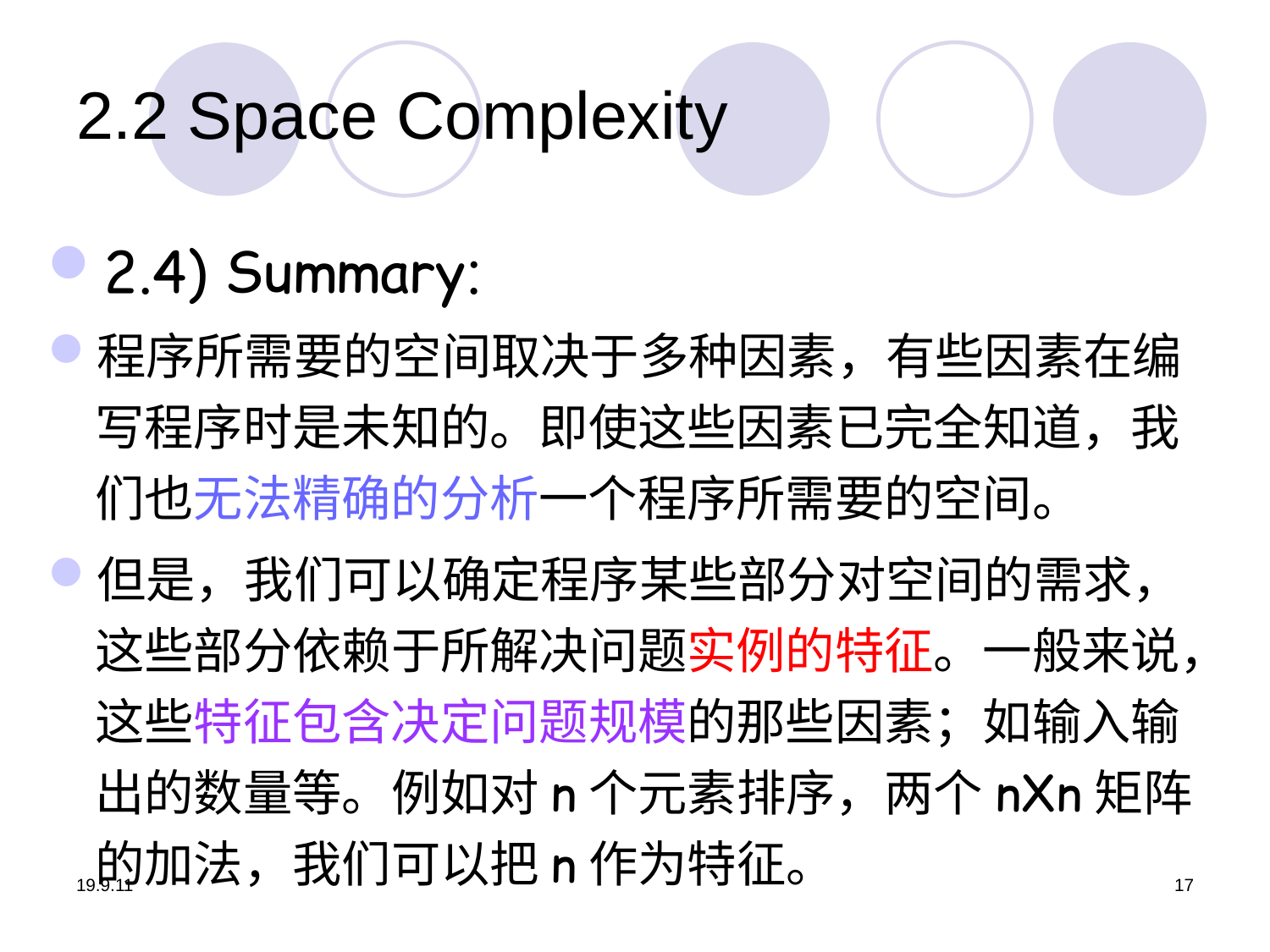

# 2.2 Space Complexity
2.4) Summary:
程序所需要的空间取决于多种因素，有些因素在编写程序时是未知的。即使这些因素已完全知道，我们也无法精确的分析一个程序所需要的空间。
但是，我们可以确定程序某些部分对空间的需求，这些部分依赖于所解决问题实例的特征。一般来说，这些特征包含决定问题规模的那些因素；如输入输出的数量等。例如对n个元素排序，两个nXn矩阵的加法，我们可以把n作为特征。
19.9.11
17